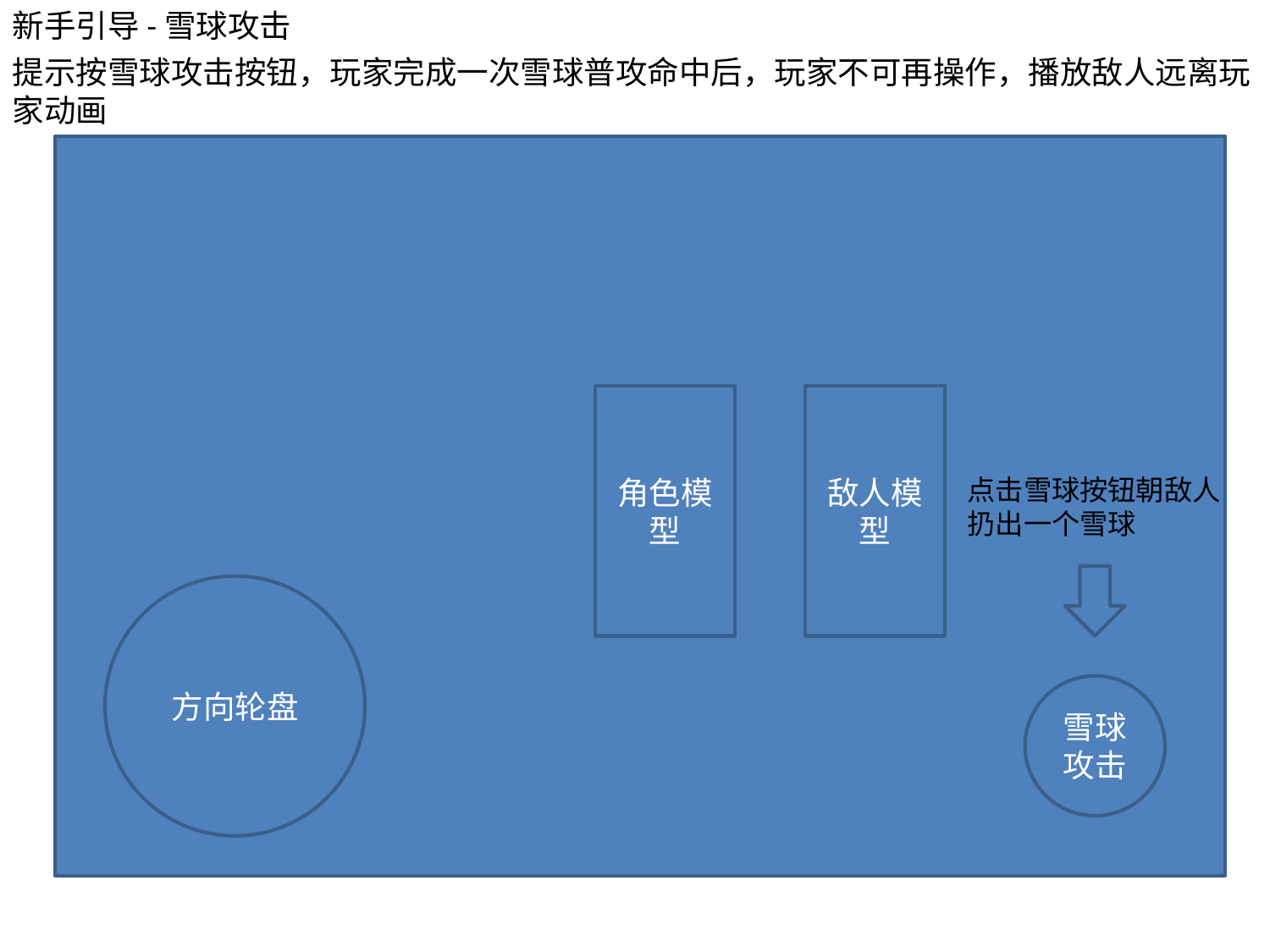

新手引导-雪球攻击
提示按雪球攻击按钮，玩家完成一次雪球普攻命中后，玩家不可再操作，播放敌人远离玩家动画

角色模型
敌人模型
点击雪球按钮朝敌人扔出一个雪球

方向轮盘
雪球攻击